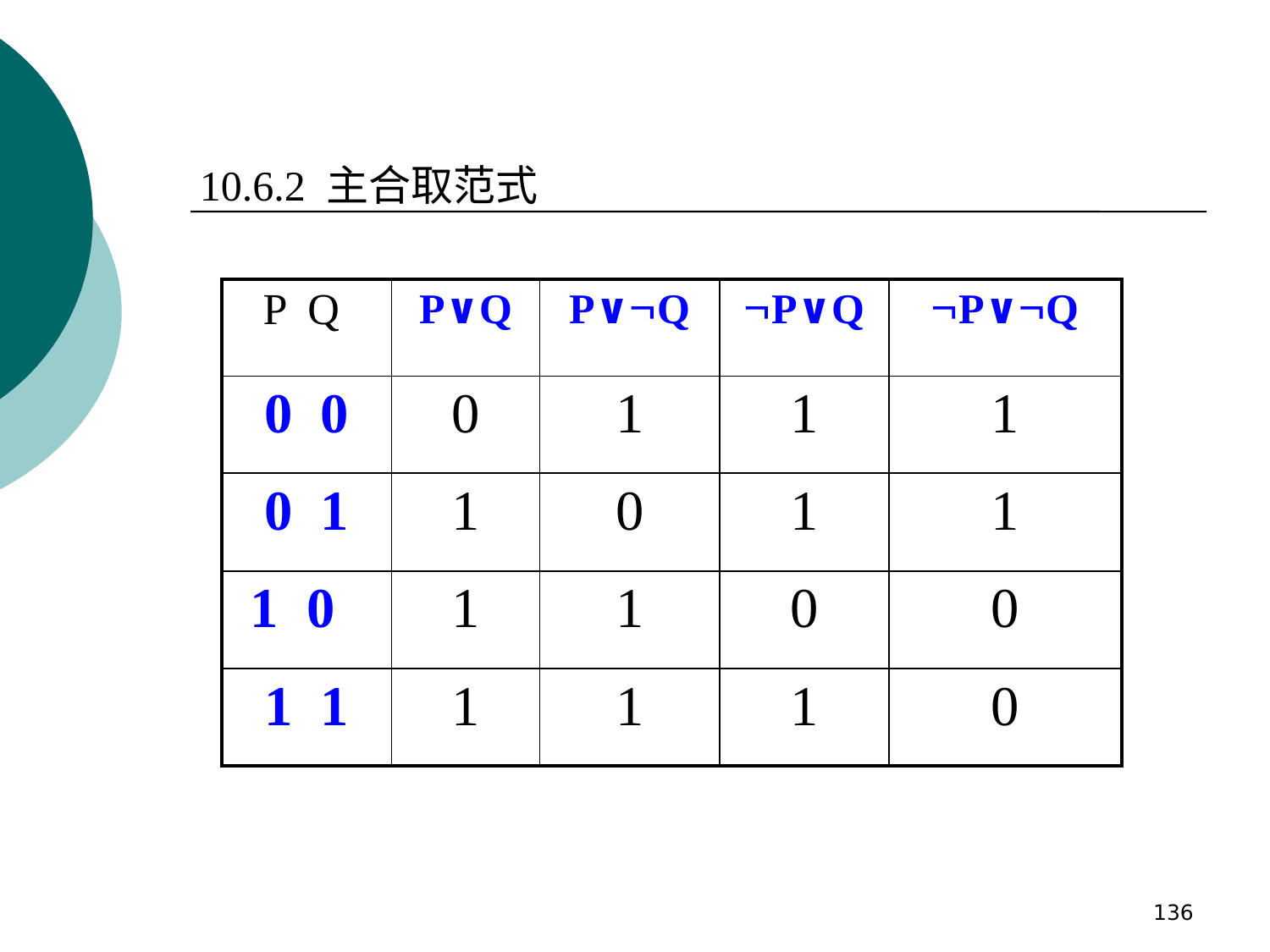

10.6.2 主合取范式
| P Q | P∨Q | P∨¬Q | ¬P∨Q | ¬P∨¬Q |
| --- | --- | --- | --- | --- |
| 0 0 | 0 | 1 | 1 | 1 |
| 0 1 | 1 | 0 | 1 | 1 |
| 1 0 | 1 | 1 | 0 | 0 |
| 1 1 | 1 | 1 | 1 | 0 |
136